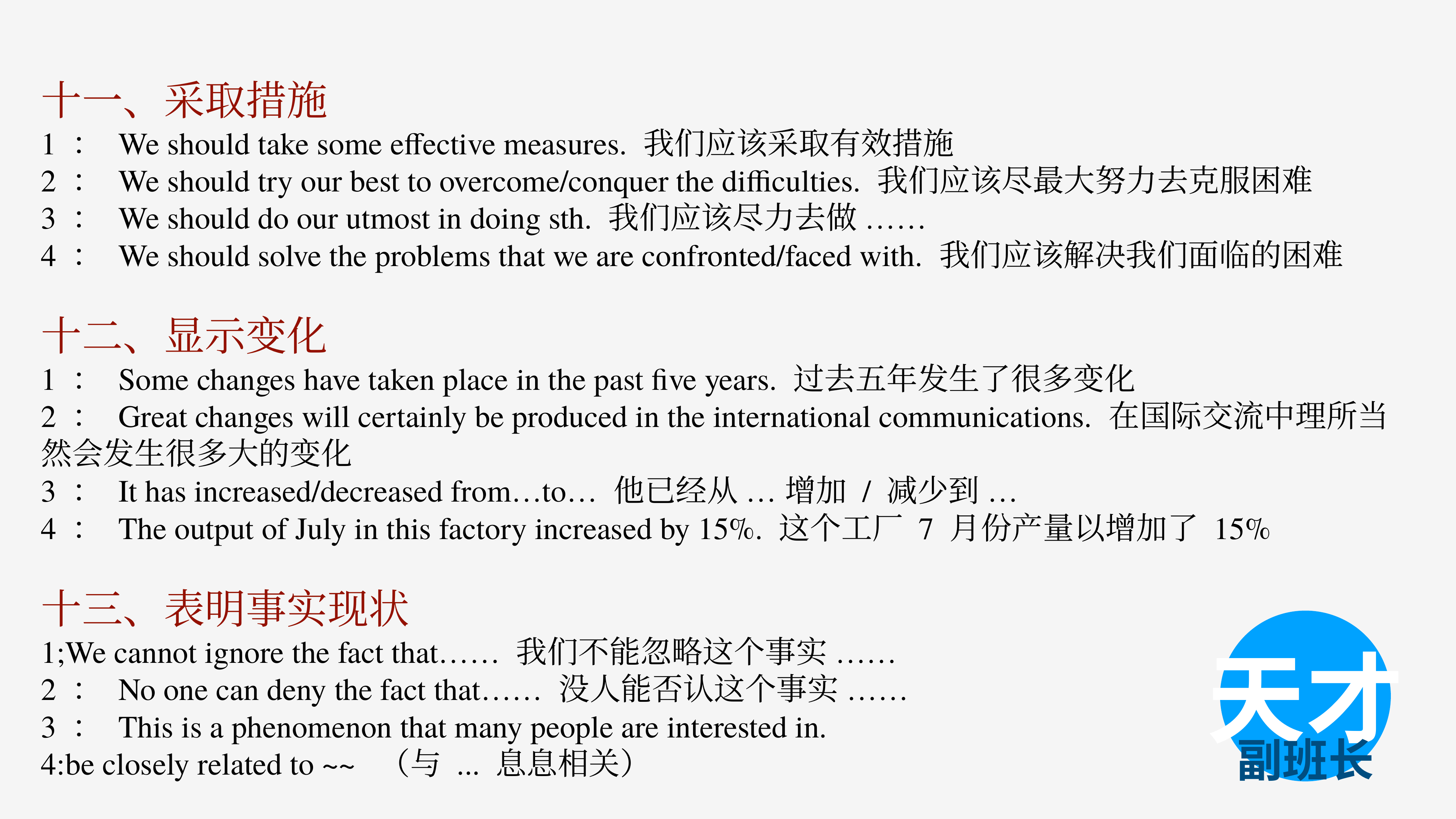

十一、采取措施
1 ： We should take some effective measures. 我们应该采取有效措施
2 ： We should try our best to overcome/conquer the difficulties. 我们应该尽最大努力去克服困难
3 ： We should do our utmost in doing sth. 我们应该尽力去做 ……
4 ： We should solve the problems that we are confronted/faced with. 我们应该解决我们面临的困难

十二、显示变化
1 ： Some changes have taken place in the past five years. 过去五年发生了很多变化
2 ： Great changes will certainly be produced in the international communications. 在国际交流中理所当然会发生很多大的变化
3 ： It has increased/decreased from…to… 他已经从 … 增加 / 减少到 …
4 ： The output of July in this factory increased by 15%. 这个工厂 7 月份产量以增加了 15%

十三、表明事实现状
1;We cannot ignore the fact that…… 我们不能忽略这个事实 ……
2 ： No one can deny the fact that…… 没人能否认这个事实 ……
3 ： This is a phenomenon that many people are interested in.
4:be closely related to ~~  （与 ... 息息相关）